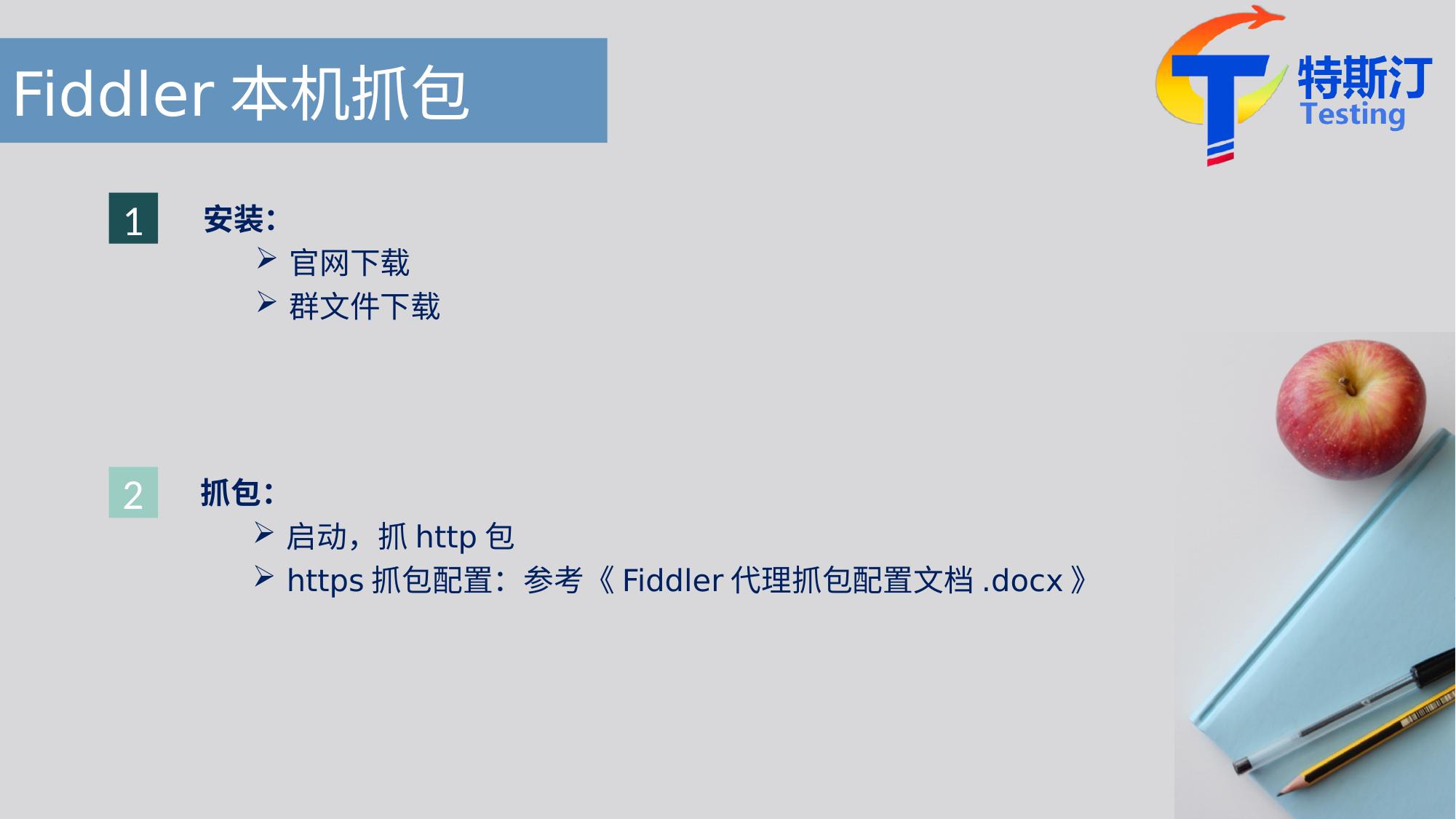

# Fiddler本机抓包
1
安装：
官网下载
群文件下载
抓包：
启动，抓http包
https抓包配置：参考《Fiddler代理抓包配置文档.docx》
2